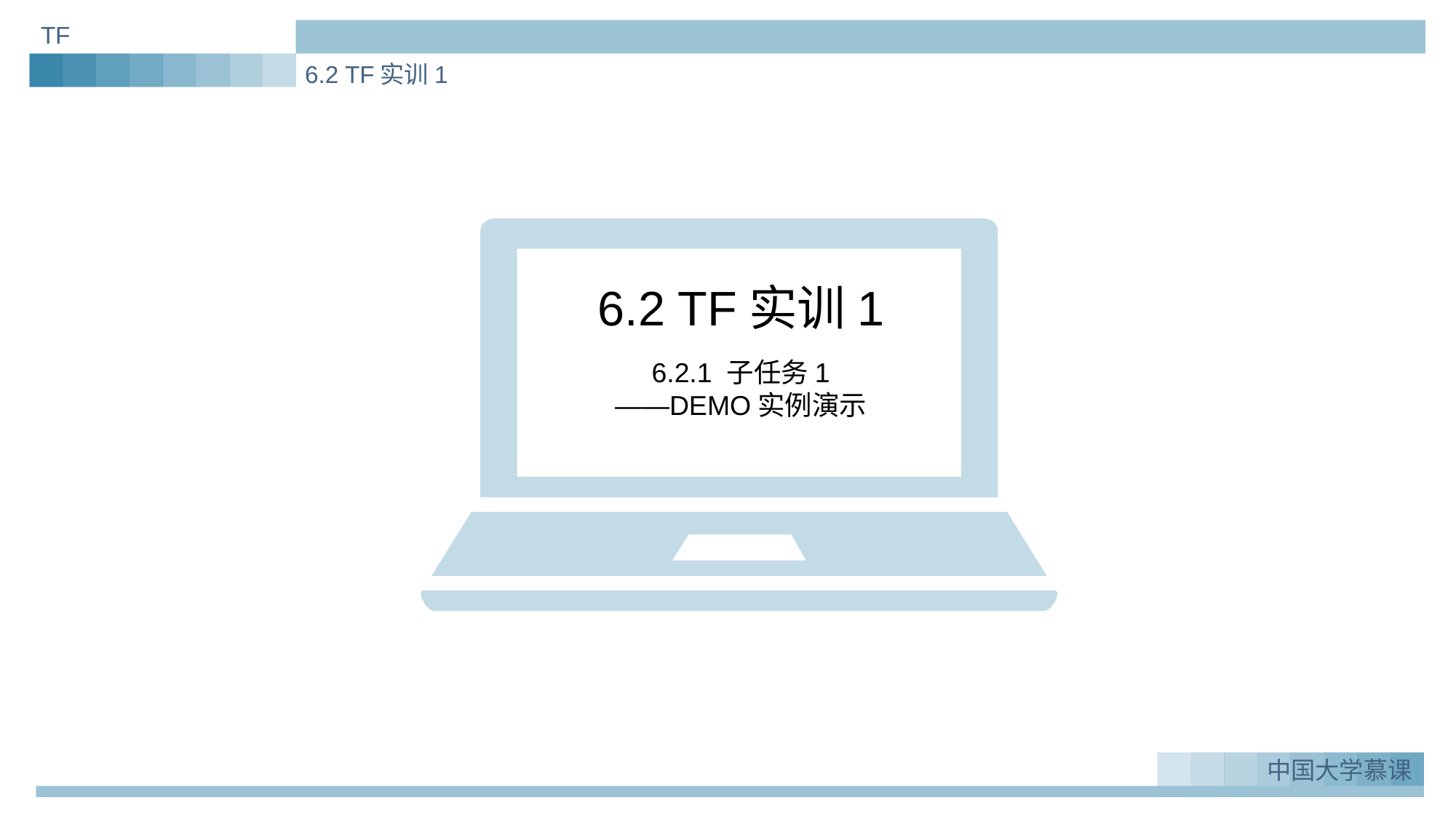

TF
6.2 TF实训1

6.2 TF实训1
6.2.1 子任务1
——DEMO实例演示
中国大学慕课